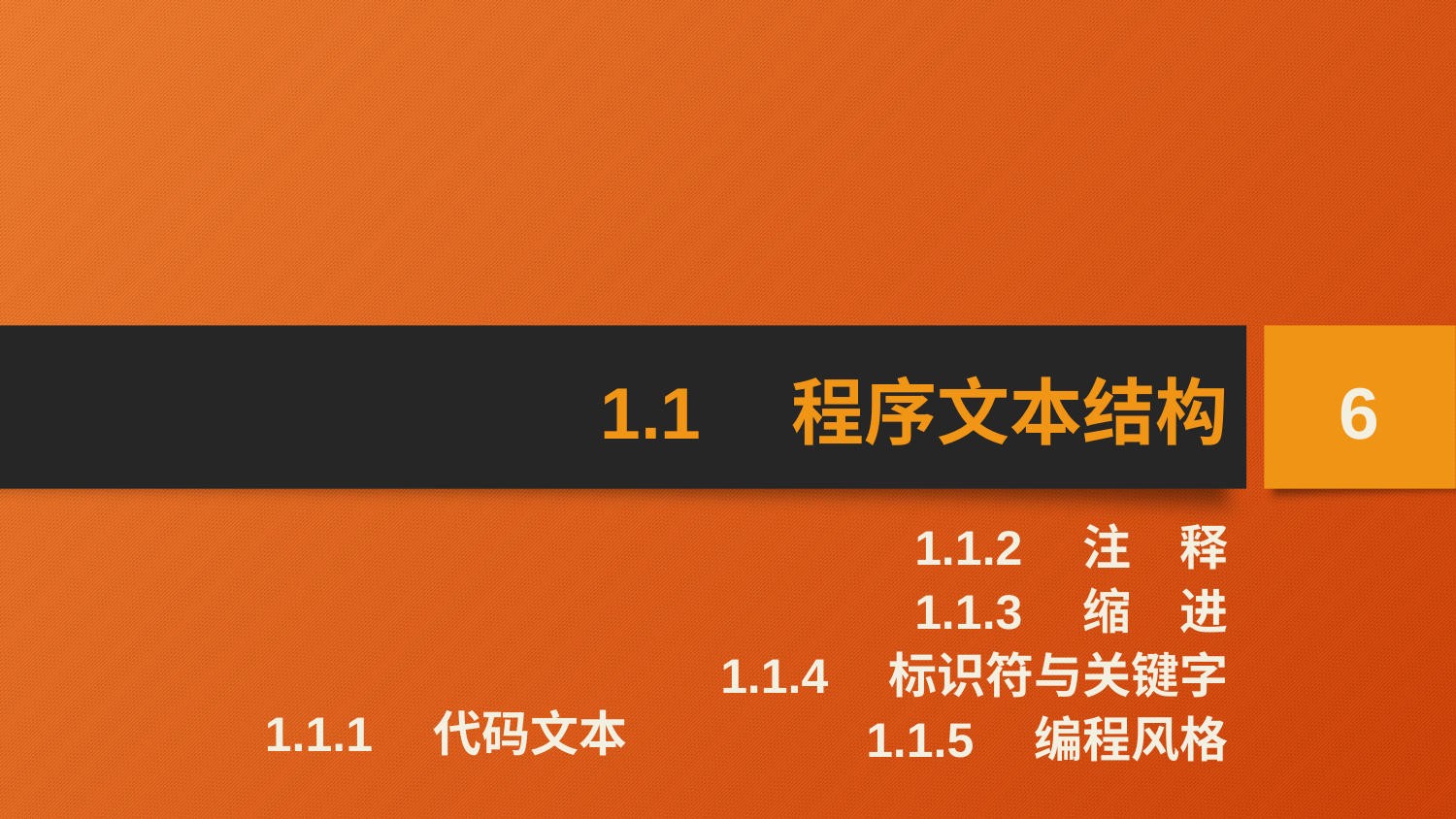

# 1.1　程序文本结构
6

1.1.1　代码文本
1.1.2　注　释
1.1.3　缩　进
1.1.4　标识符与关键字
1.1.5　编程风格